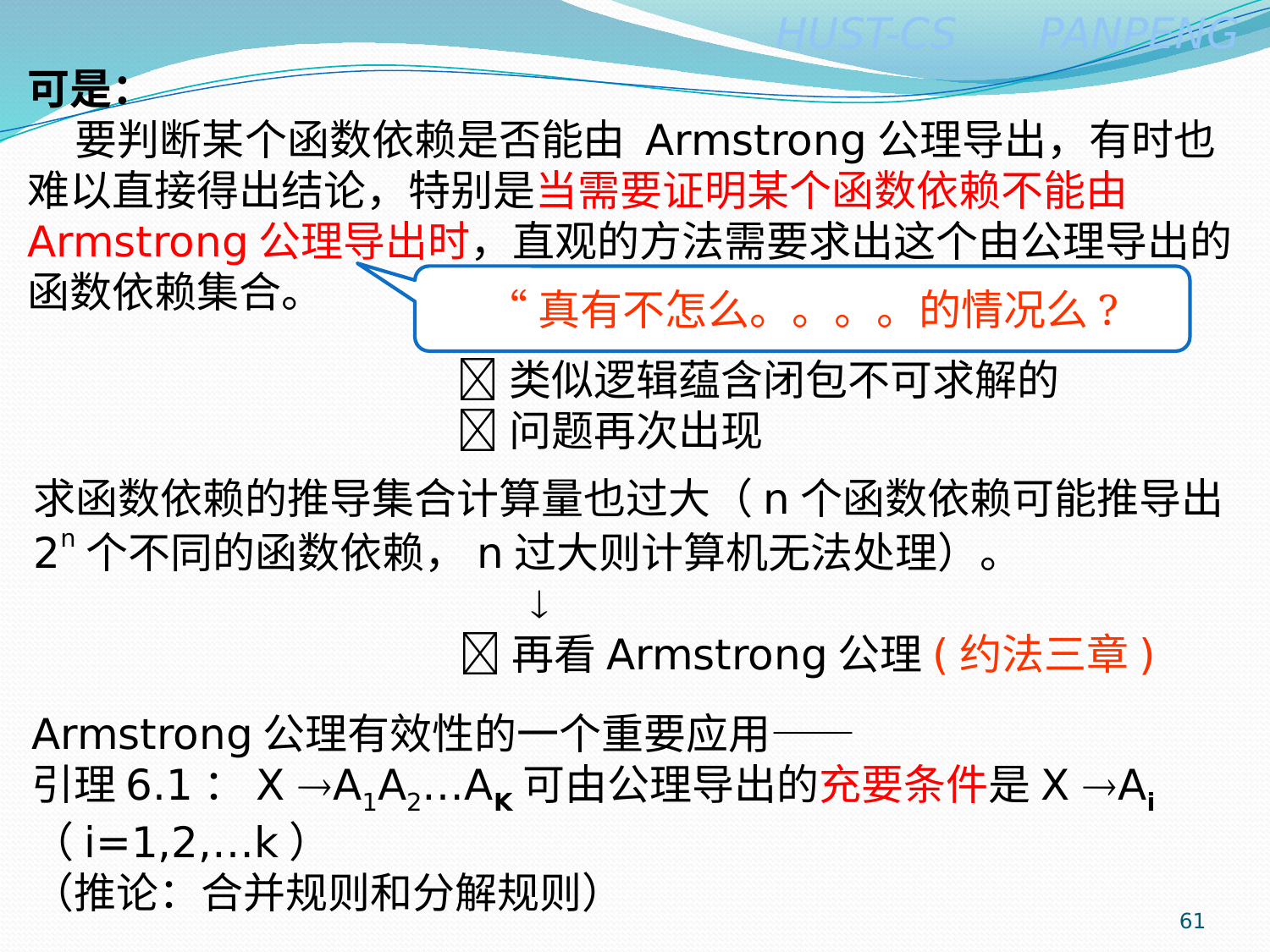

可是：
    要判断某个函数依赖是否能由 Armstrong公理导出，有时也难以直接得出结论，特别是当需要证明某个函数依赖不能由Armstrong公理导出时，直观的方法需要求出这个由公理导出的函数依赖集合。
“真有不怎么。。。。的情况么?
		                  ↓类似逻辑蕴含闭包不可求解的
		                  ↓问题再次出现
求函数依赖的推导集合计算量也过大（n个函数依赖可能推导出2n个不同的函数依赖，n过大则计算机无法处理）。
		                  ↓
		                  ↓再看Armstrong公理(约法三章)
Armstrong公理有效性的一个重要应用——
引理6.1：X →A1A2…AK可由公理导出的充要条件是X →Ai（i=1,2,…k）
（推论：合并规则和分解规则）
61